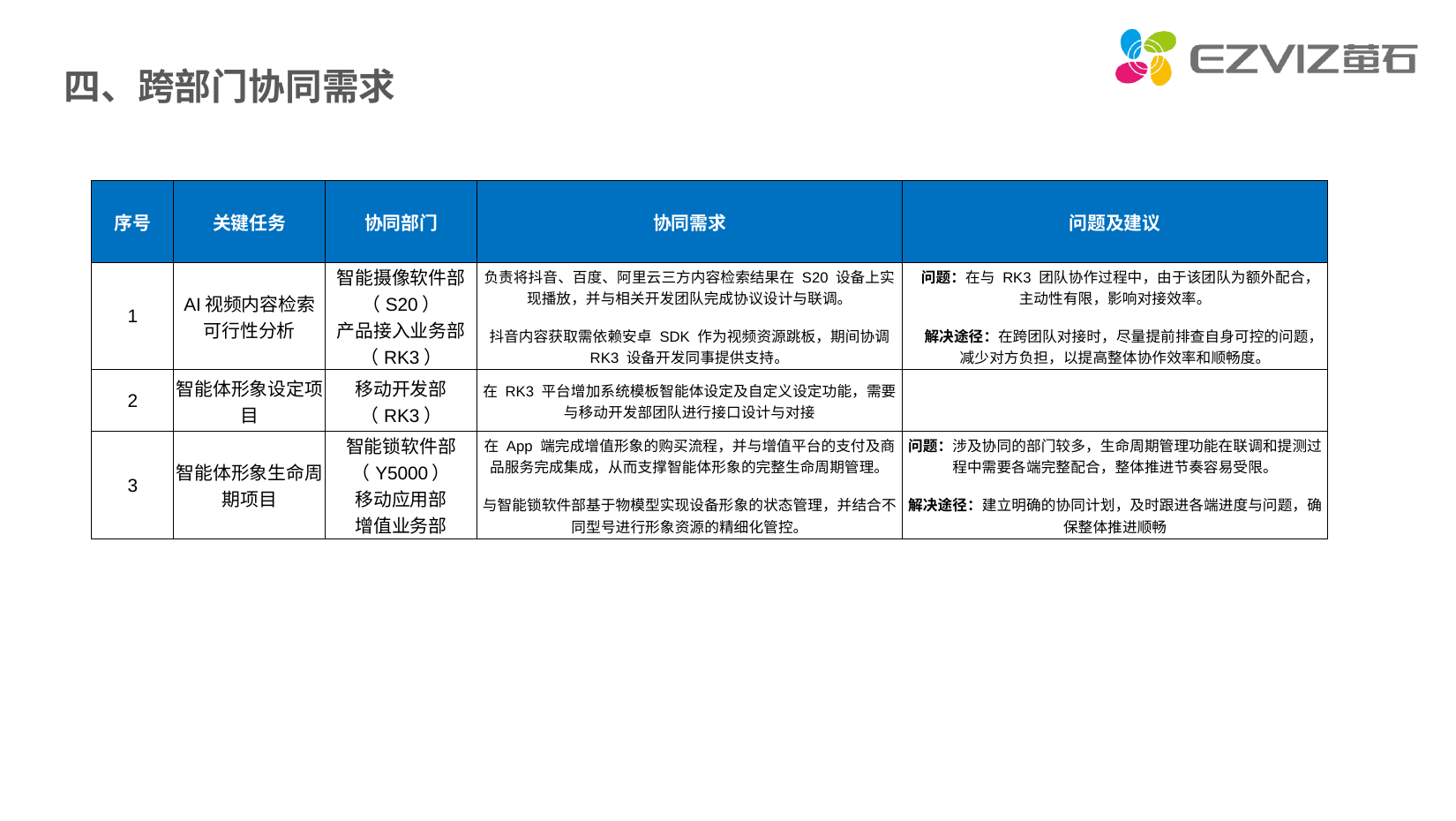

# 四、跨部门协同需求
| 序号 | 关键任务 | 协同部门 | 协同需求 | 问题及建议 |
| --- | --- | --- | --- | --- |
| 1 | AI视频内容检索可行性分析 | 智能摄像软件部 （S20） 产品接入业务部 （RK3） | 负责将抖音、百度、阿里云三方内容检索结果在 S20 设备上实现播放，并与相关开发团队完成协议设计与联调。 抖音内容获取需依赖安卓 SDK 作为视频资源跳板，期间协调 RK3 设备开发同事提供支持。 | 问题：在与 RK3 团队协作过程中，由于该团队为额外配合， 主动性有限，影响对接效率。 解决途径：在跨团队对接时，尽量提前排查自身可控的问题，减少对方负担，以提高整体协作效率和顺畅度。 |
| 2 | 智能体形象设定项目 | 移动开发部 （RK3） | 在 RK3 平台增加系统模板智能体设定及自定义设定功能，需要与移动开发部团队进行接口设计与对接 |  |
| 3 | 智能体形象生命周期项目 | 智能锁软件部 （Y5000） 移动应用部 增值业务部 | 在 App 端完成增值形象的购买流程，并与增值平台的支付及商品服务完成集成，从而支撑智能体形象的完整生命周期管理。 与智能锁软件部基于物模型实现设备形象的状态管理，并结合不同型号进行形象资源的精细化管控。 | 问题：涉及协同的部门较多，生命周期管理功能在联调和提测过程中需要各端完整配合，整体推进节奏容易受限。 解决途径：建立明确的协同计划，及时跟进各端进度与问题，确保整体推进顺畅 |